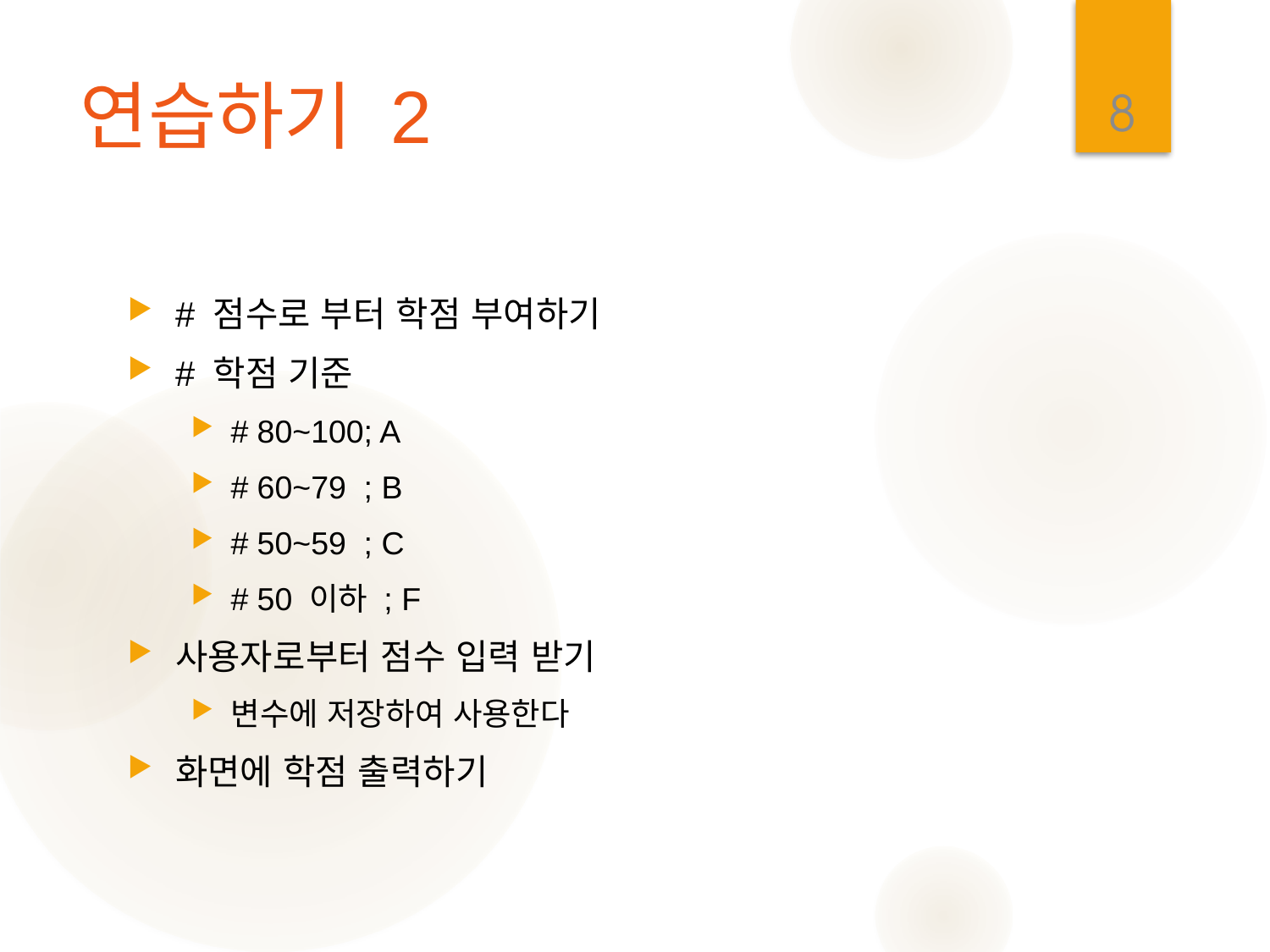

8
# 연습하기 2
# 점수로 부터 학점 부여하기
# 학점 기준
# 80~100; A
# 60~79  ; B
# 50~59  ; C
# 50 이하 ; F
사용자로부터 점수 입력 받기
변수에 저장하여 사용한다
화면에 학점 출력하기